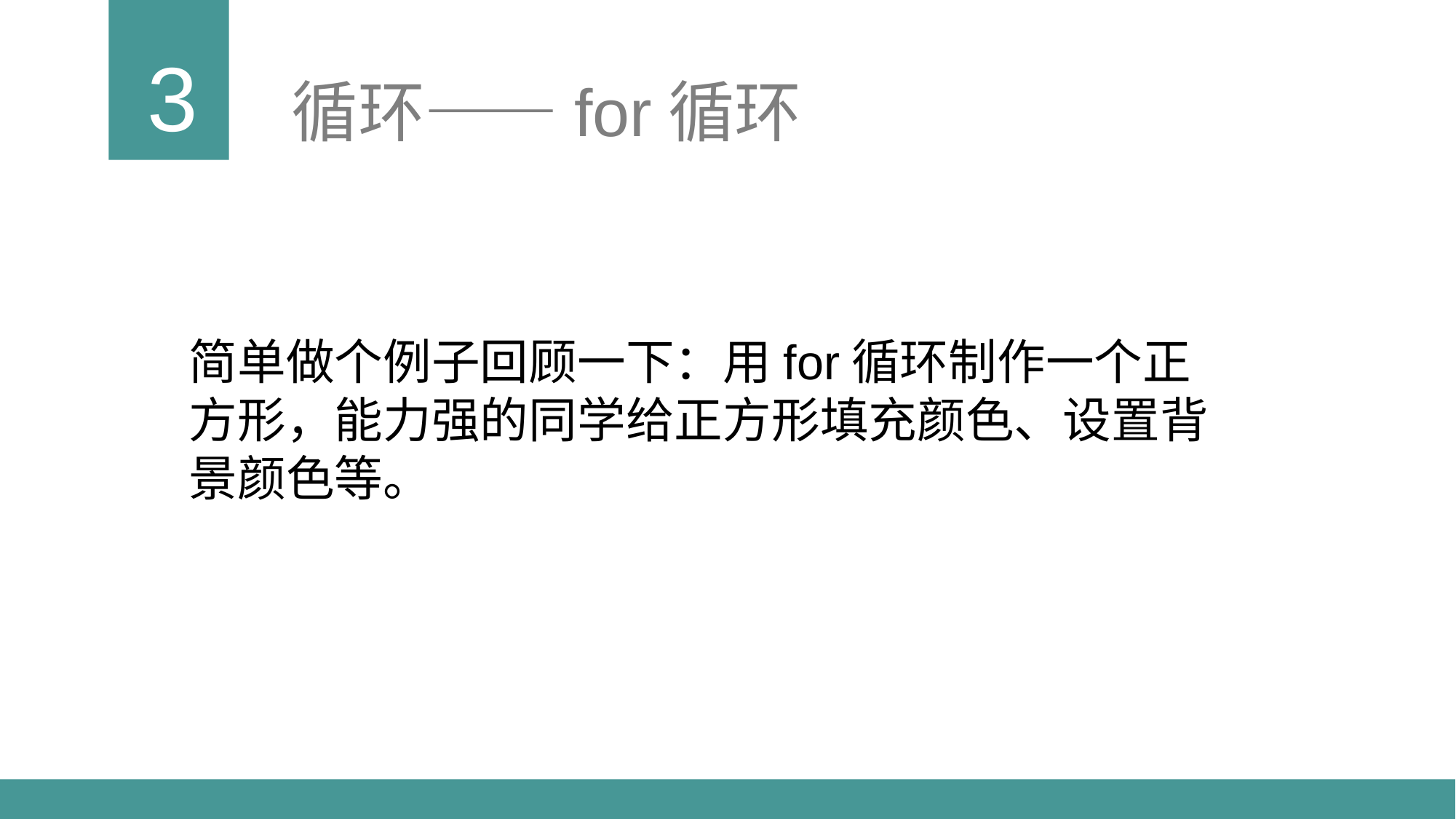

3
循环——for循环
简单做个例子回顾一下：用for循环制作一个正方形，能力强的同学给正方形填充颜色、设置背景颜色等。